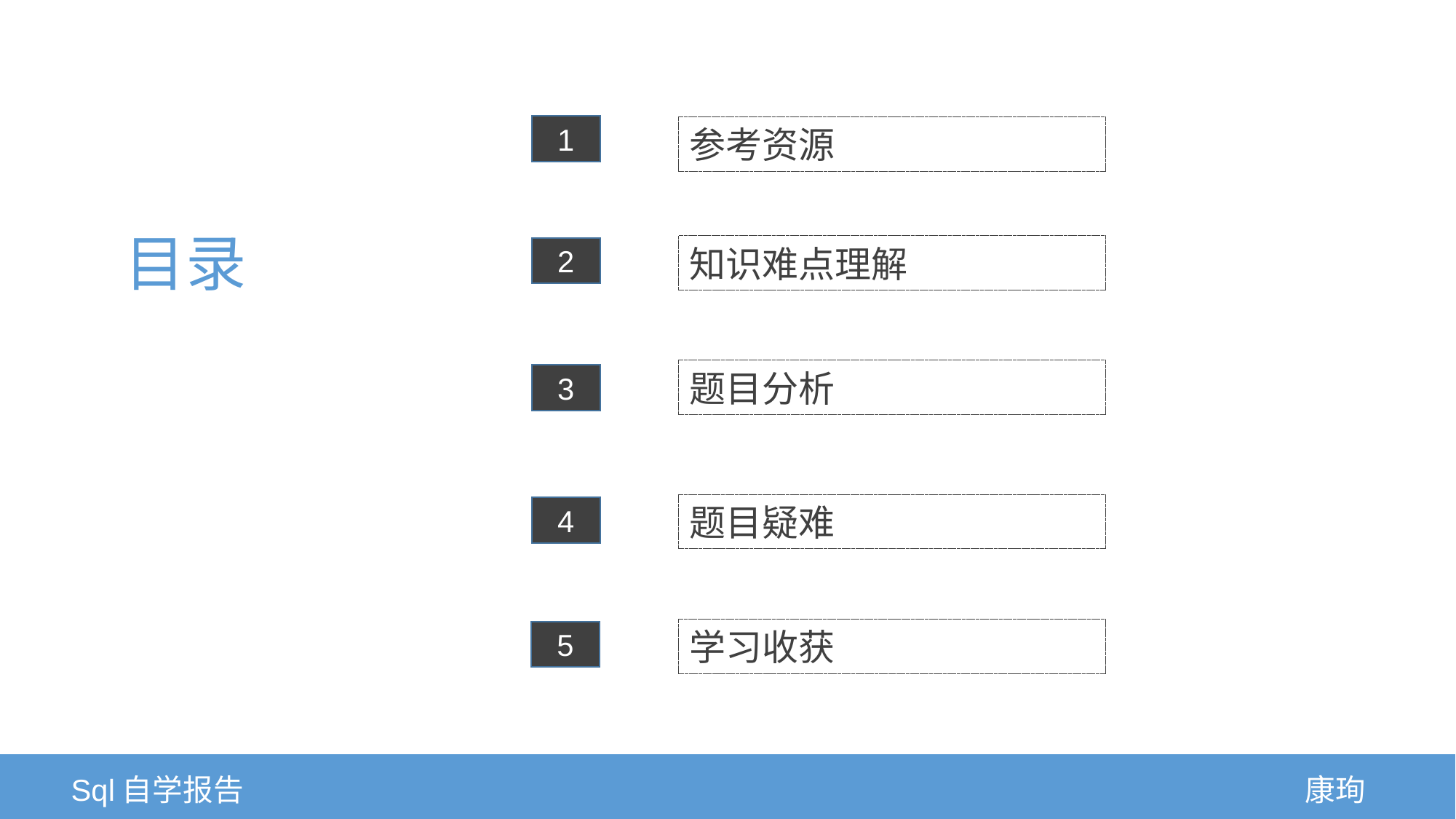

1
参考资源
目录
知识难点理解
2
题目分析
3
题目疑难
4
学习收获
5

Sql自学报告
康珣